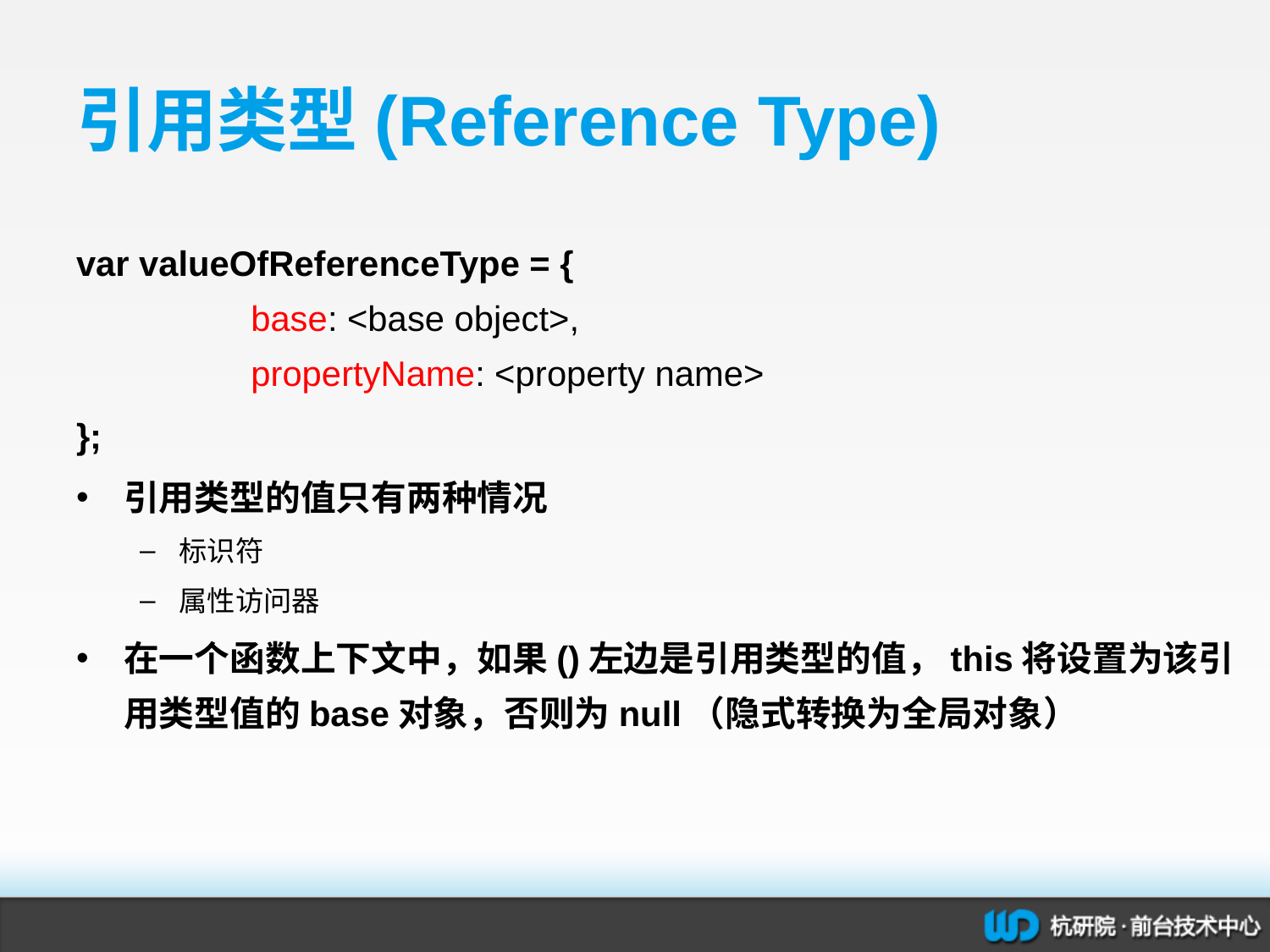

# 引用类型(Reference Type)
var valueOfReferenceType = {
	base: <base object>,
	propertyName: <property name>
};
引用类型的值只有两种情况
标识符
属性访问器
在一个函数上下文中，如果()左边是引用类型的值，this将设置为该引用类型值的base对象，否则为null（隐式转换为全局对象）